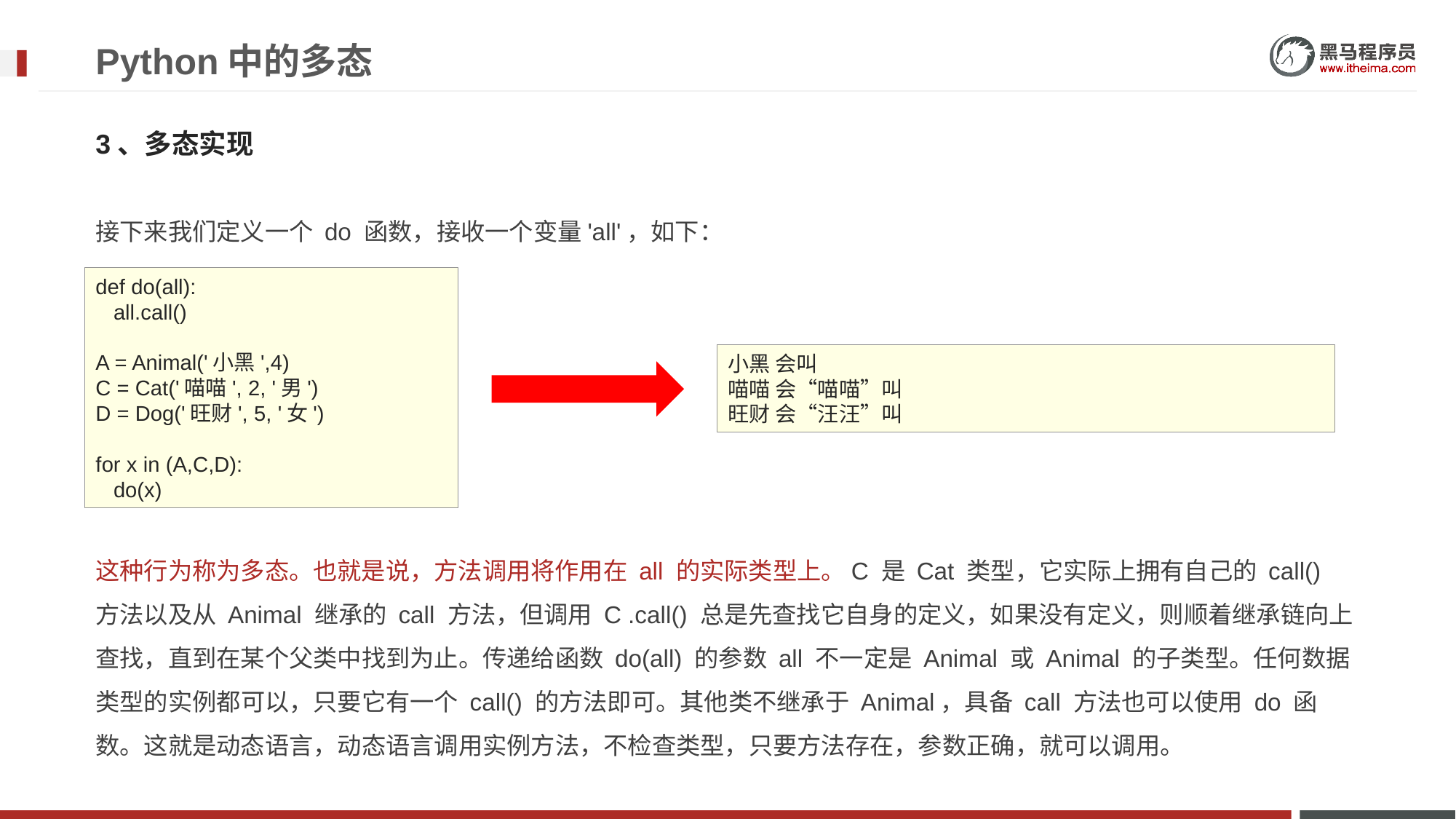

# Python中的多态
3、多态实现
接下来我们定义一个 do 函数，接收一个变量'all'，如下：

这种行为称为多态。也就是说，方法调用将作用在 all 的实际类型上。C 是 Cat 类型，它实际上拥有自己的 call() 方法以及从 Animal 继承的 call 方法，但调用 C .call() 总是先查找它自身的定义，如果没有定义，则顺着继承链向上查找，直到在某个父类中找到为止。传递给函数 do(all) 的参数 all 不一定是 Animal 或 Animal 的子类型。任何数据类型的实例都可以，只要它有一个 call() 的方法即可。其他类不继承于 Animal，具备 call 方法也可以使用 do 函数。这就是动态语言，动态语言调用实例方法，不检查类型，只要方法存在，参数正确，就可以调用。
def do(all):
   all.call()

A = Animal('小黑',4)
C = Cat('喵喵', 2, '男')
D = Dog('旺财', 5, '女')

for x in (A,C,D):
   do(x)
小黑 会叫
喵喵 会“喵喵”叫
旺财 会“汪汪”叫